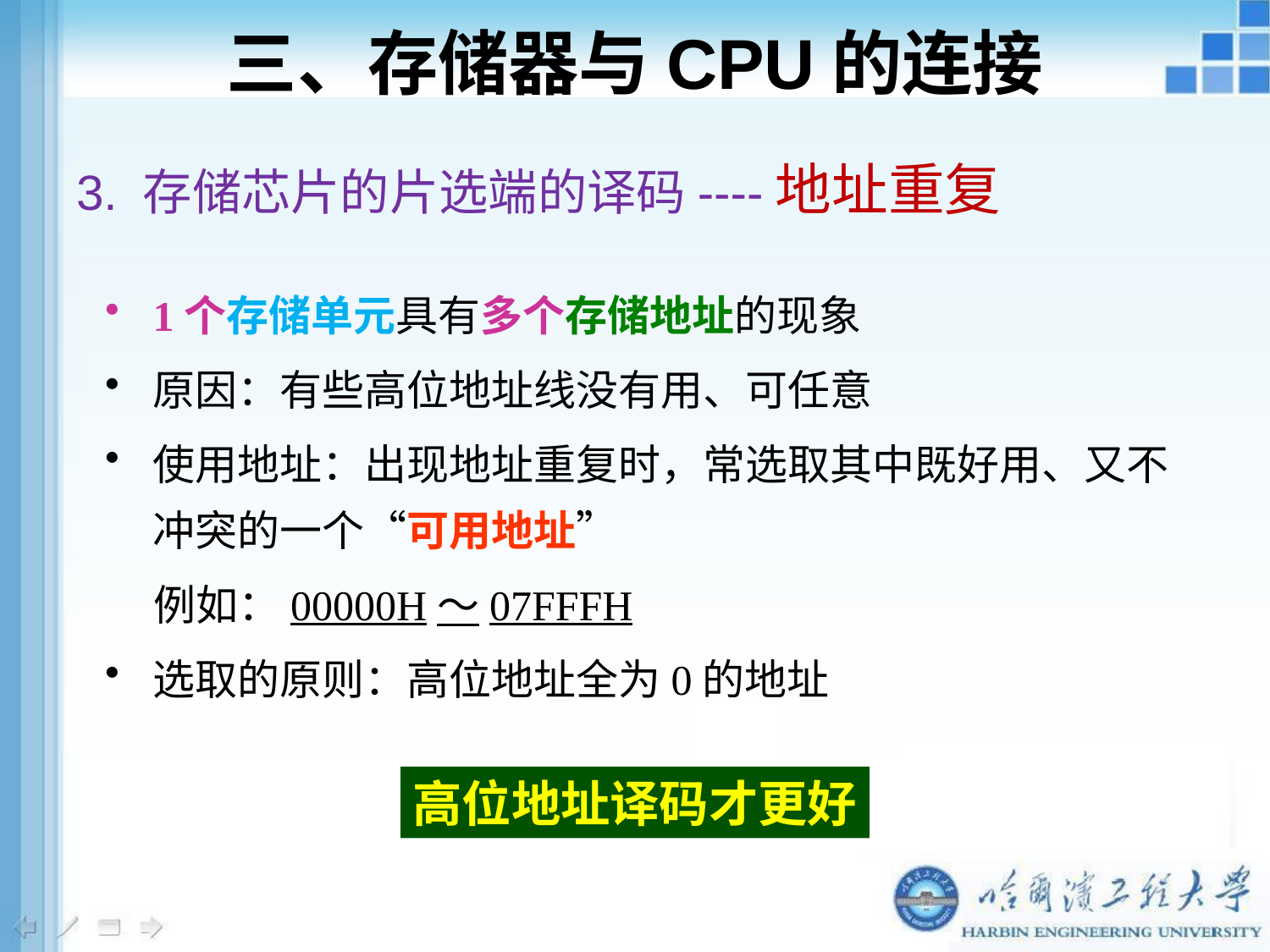

三、存储器与CPU的连接
3. 存储芯片的片选端的译码----地址重复
1个存储单元具有多个存储地址的现象
原因：有些高位地址线没有用、可任意
使用地址：出现地址重复时，常选取其中既好用、又不冲突的一个“可用地址”
    例如：00000H～07FFFH
选取的原则：高位地址全为0的地址
高位地址译码才更好